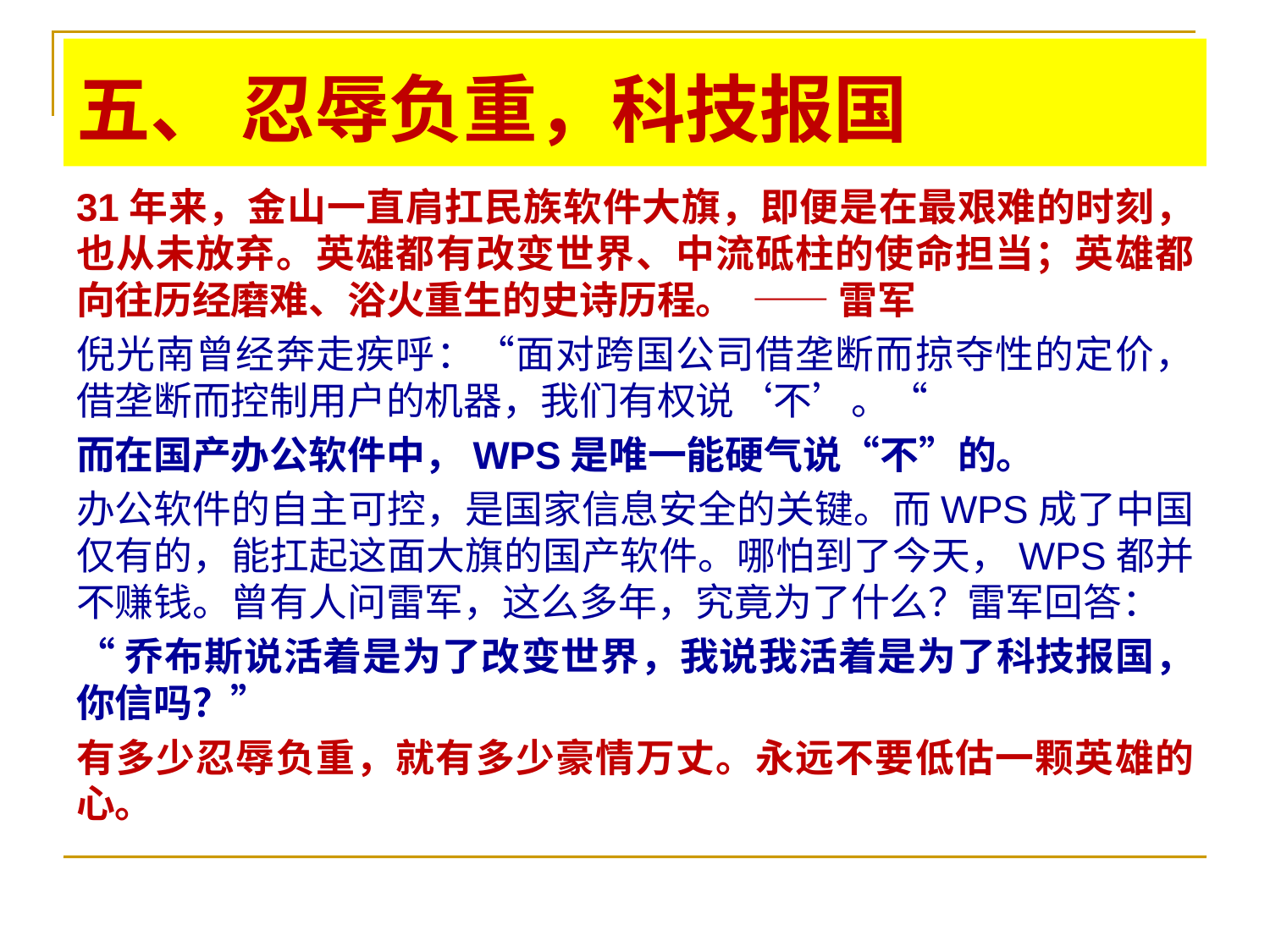

# 五、 忍辱负重，科技报国
31年来，金山一直肩扛民族软件大旗，即便是在最艰难的时刻，也从未放弃。英雄都有改变世界、中流砥柱的使命担当；英雄都向往历经磨难、浴火重生的史诗历程。  —— 雷军
倪光南曾经奔走疾呼：“面对跨国公司借垄断而掠夺性的定价，借垄断而控制用户的机器，我们有权说‘不’。“
而在国产办公软件中，WPS是唯一能硬气说“不”的。
办公软件的自主可控，是国家信息安全的关键。而WPS成了中国仅有的，能扛起这面大旗的国产软件。哪怕到了今天，WPS都并不赚钱。曾有人问雷军，这么多年，究竟为了什么？雷军回答：
“乔布斯说活着是为了改变世界，我说我活着是为了科技报国，你信吗？”
有多少忍辱负重，就有多少豪情万丈。永远不要低估一颗英雄的心。

51